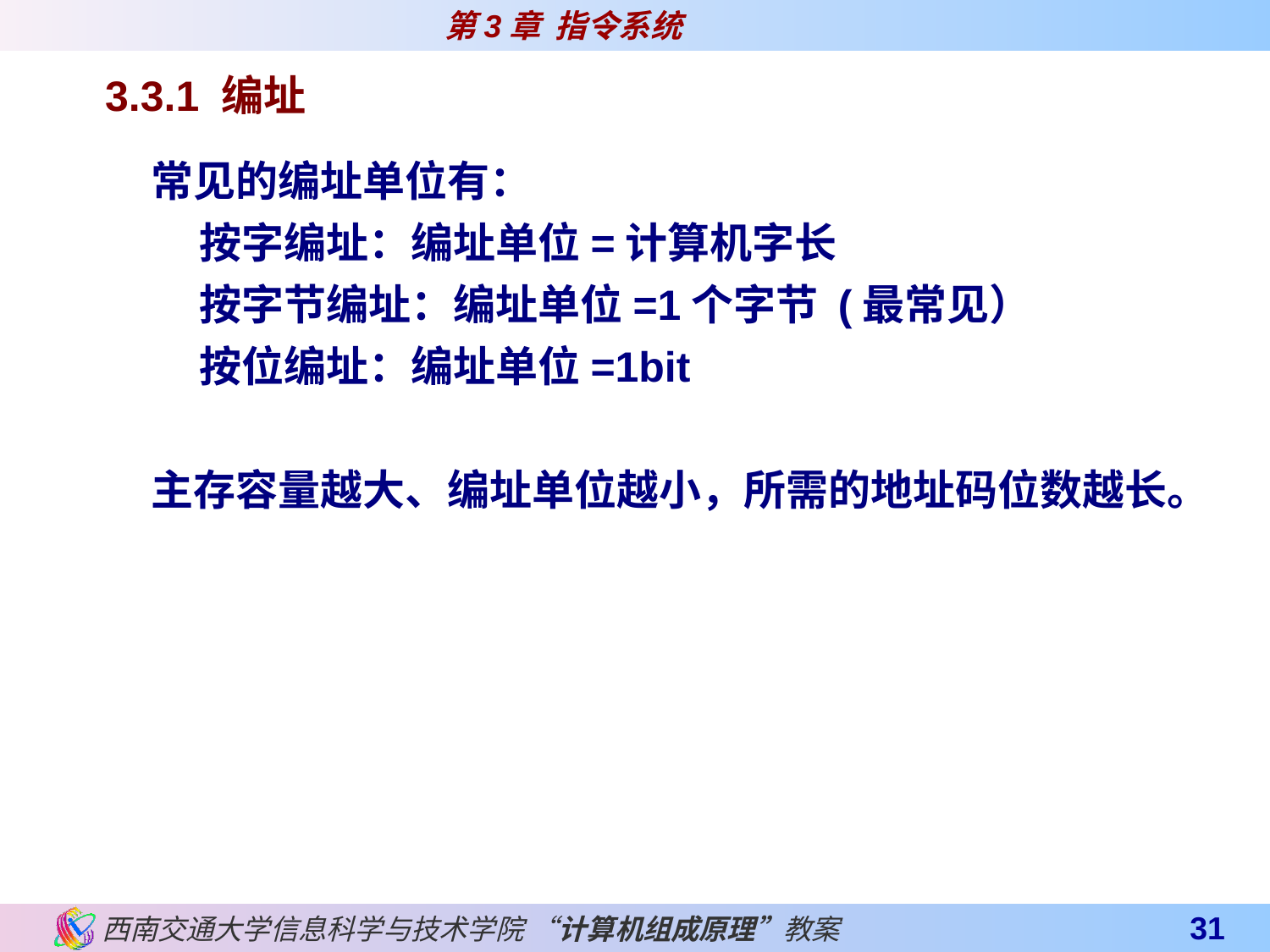

3.3.1 编址
常见的编址单位有：
    按字编址：编址单位=计算机字长
    按字节编址：编址单位=1个字节 (最常见）
    按位编址：编址单位=1bit

主存容量越大、编址单位越小，所需的地址码位数越长。